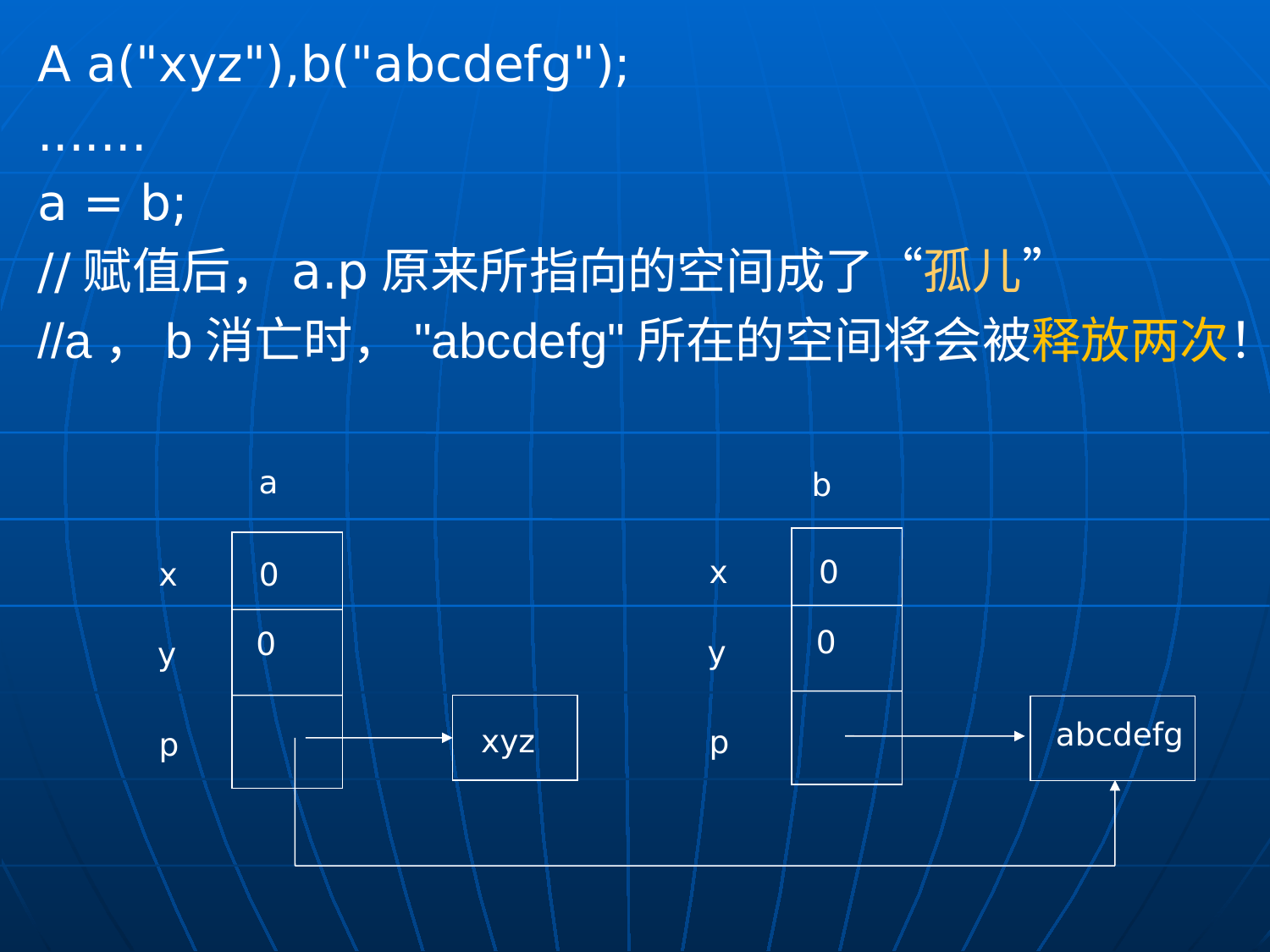

A a("xyz"),b("abcdefg");
.......
a = b;
//赋值后，a.p原来所指向的空间成了“孤儿”
//a，b消亡时，"abcdefg"所在的空间将会被释放两次！
a
b

x
0
x
0

0
0
y
y

abcdefg
xyz
p
p